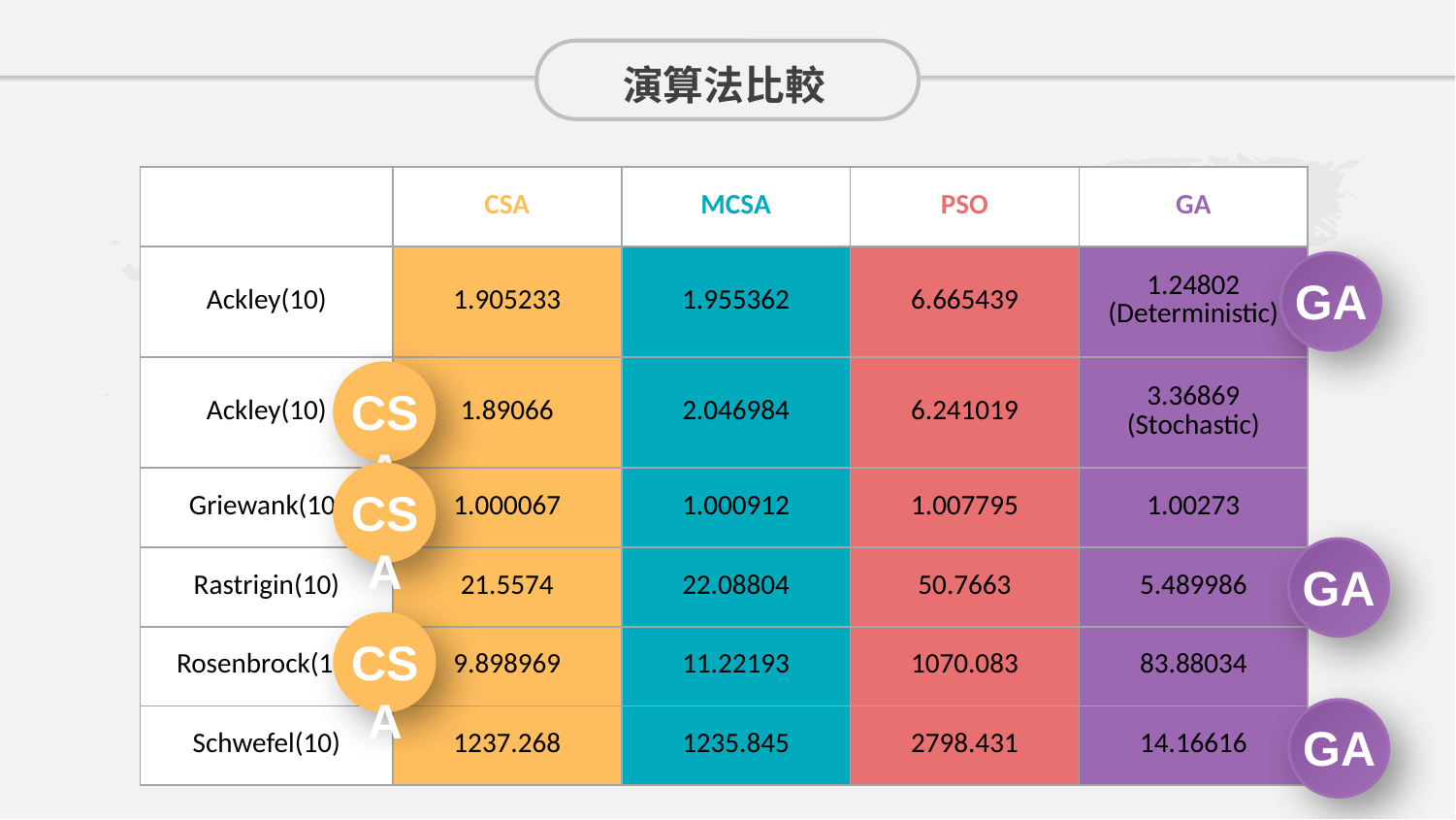

演算法比較
|  | CSA | MCSA | PSO | GA |
| --- | --- | --- | --- | --- |
| Ackley(10) | 1.905233 | 1.955362 | 6.665439 | 1.24802 (Deterministic) |
| Ackley(10) | 1.89066 | 2.046984 | 6.241019 | 3.36869 (Stochastic) |
| Griewank(10) | 1.000067 | 1.000912 | 1.007795 | 1.00273 |
| Rastrigin(10) | 21.5574 | 22.08804 | 50.7663 | 5.489986 |
| Rosenbrock(10) | 9.898969 | 11.22193 | 1070.083 | 83.88034 |
| Schwefel(10) | 1237.268 | 1235.845 | 2798.431 | 14.16616 |

GA

CSA

CSA

GA

CSA

GA